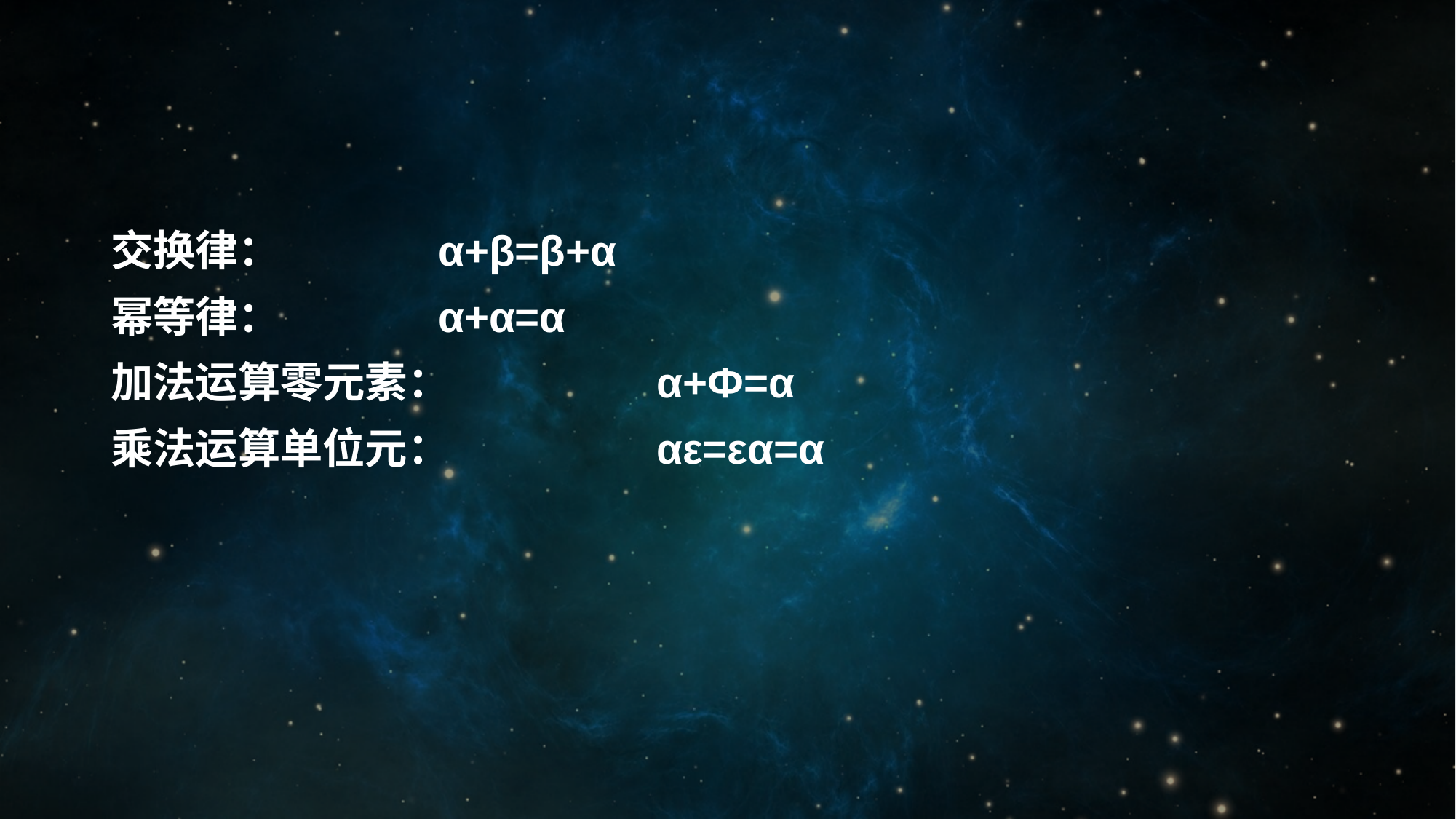

#
交换律：		α+β=β+α
幂等律：		α+α=α
加法运算零元素：		α+Ф=α
乘法运算单位元：		αε=εα=α